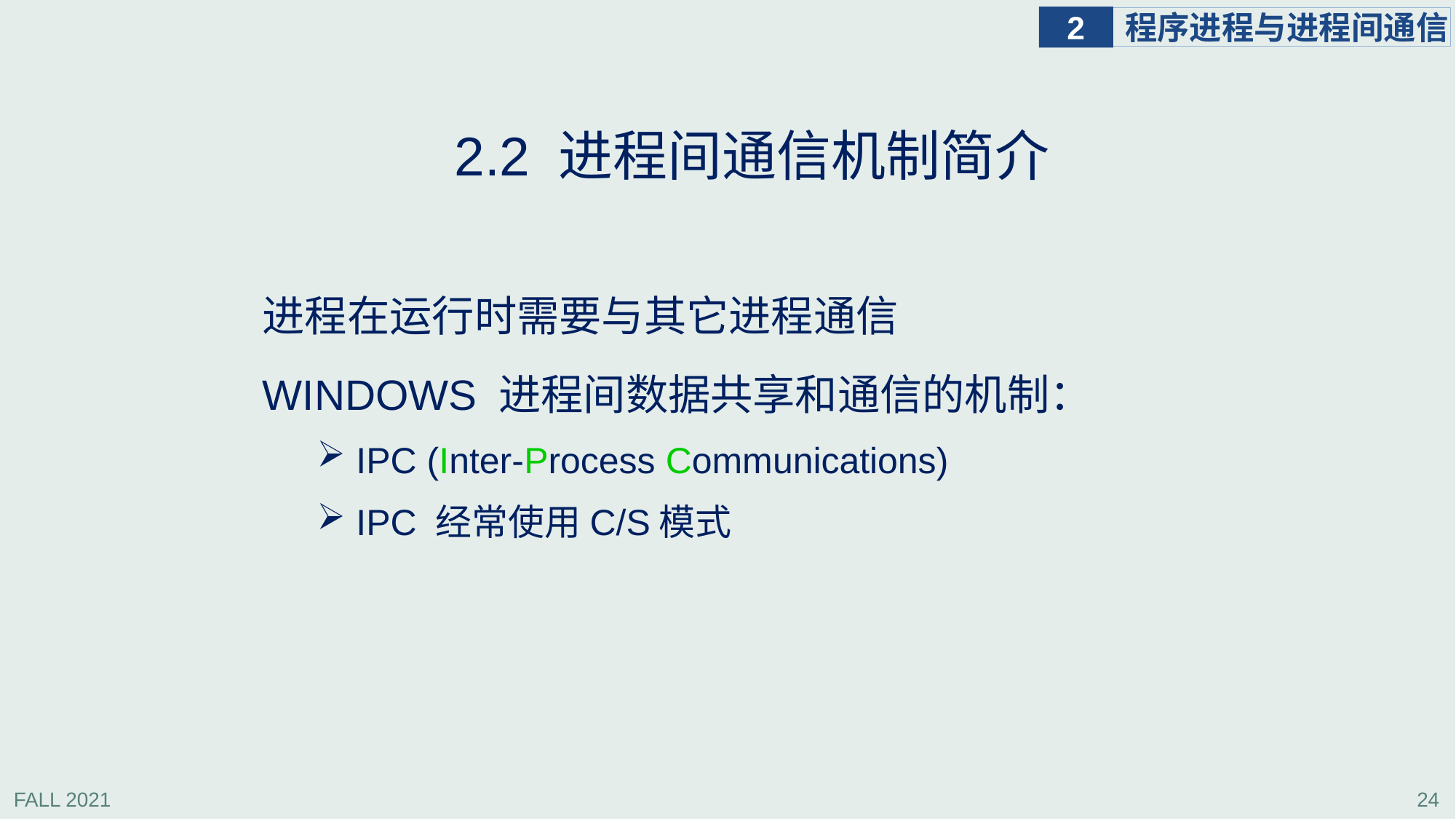

# 2.2 进程间通信机制简介
进程在运行时需要与其它进程通信
WINDOWS 进程间数据共享和通信的机制：
 IPC (Inter-Process Communications)
 IPC 经常使用C/S模式